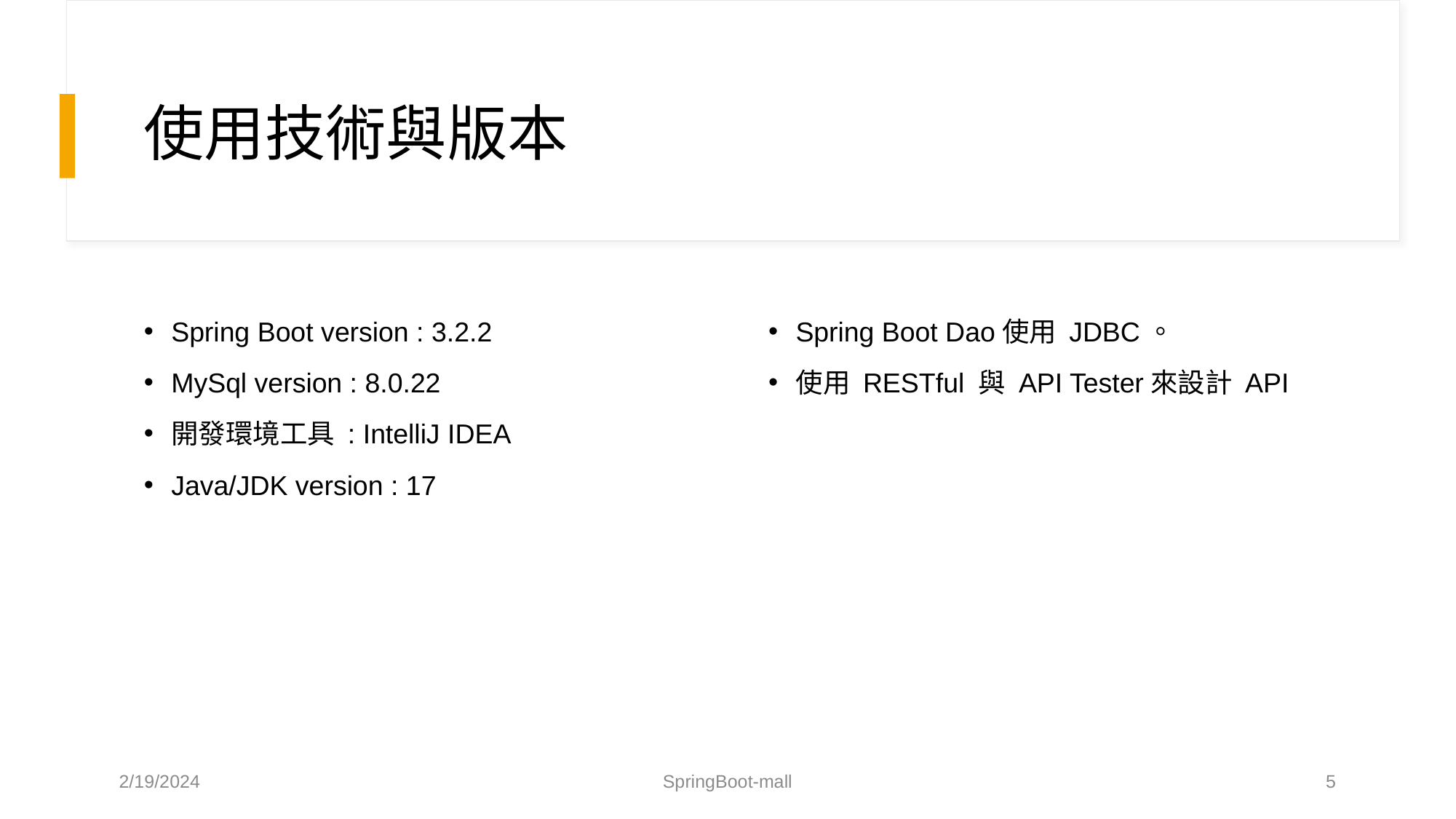

# 使用技術與版本
Spring Boot version : 3.2.2
MySql version : 8.0.22
開發環境工具 : IntelliJ IDEA
Java/JDK version : 17
Spring Boot Dao使用 JDBC。
使用 RESTful 與 API Tester來設計 API
2/19/2024
SpringBoot-mall
5